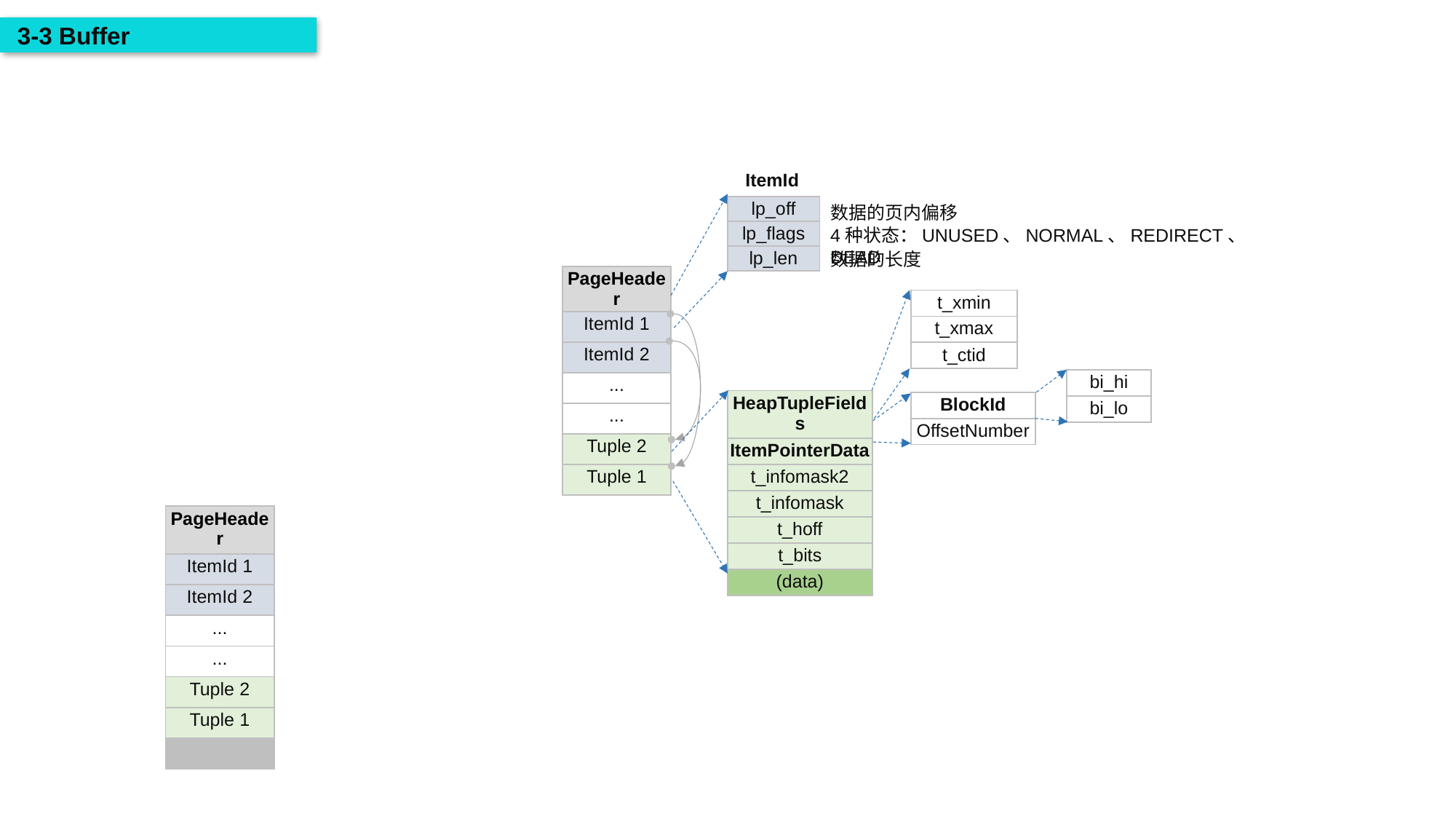

3-3 Buffer
ItemId
数据的页内偏移
| lp\_off |
| --- |
| lp\_flags |
| lp\_len |
4种状态：UNUSED、NORMAL、REDIRECT、DEAD
数据的长度
| PageHeader |
| --- |
| ItemId 1 |
| ItemId 2 |
| ... |
| ... |
| Tuple 2 |
| Tuple 1 |
| t\_xmin |
| --- |
| t\_xmax |
| t\_ctid |

| bi\_hi |
| --- |
| bi\_lo |
| HeapTupleFields |
| --- |
| ItemPointerData |
| t\_infomask2 |
| t\_infomask |
| t\_hoff |
| t\_bits |
| (data) |
| BlockId |
| --- |
| OffsetNumber |

| PageHeader |
| --- |
| ItemId 1 |
| ItemId 2 |
| ... |
| ... |
| Tuple 2 |
| Tuple 1 |
|  |